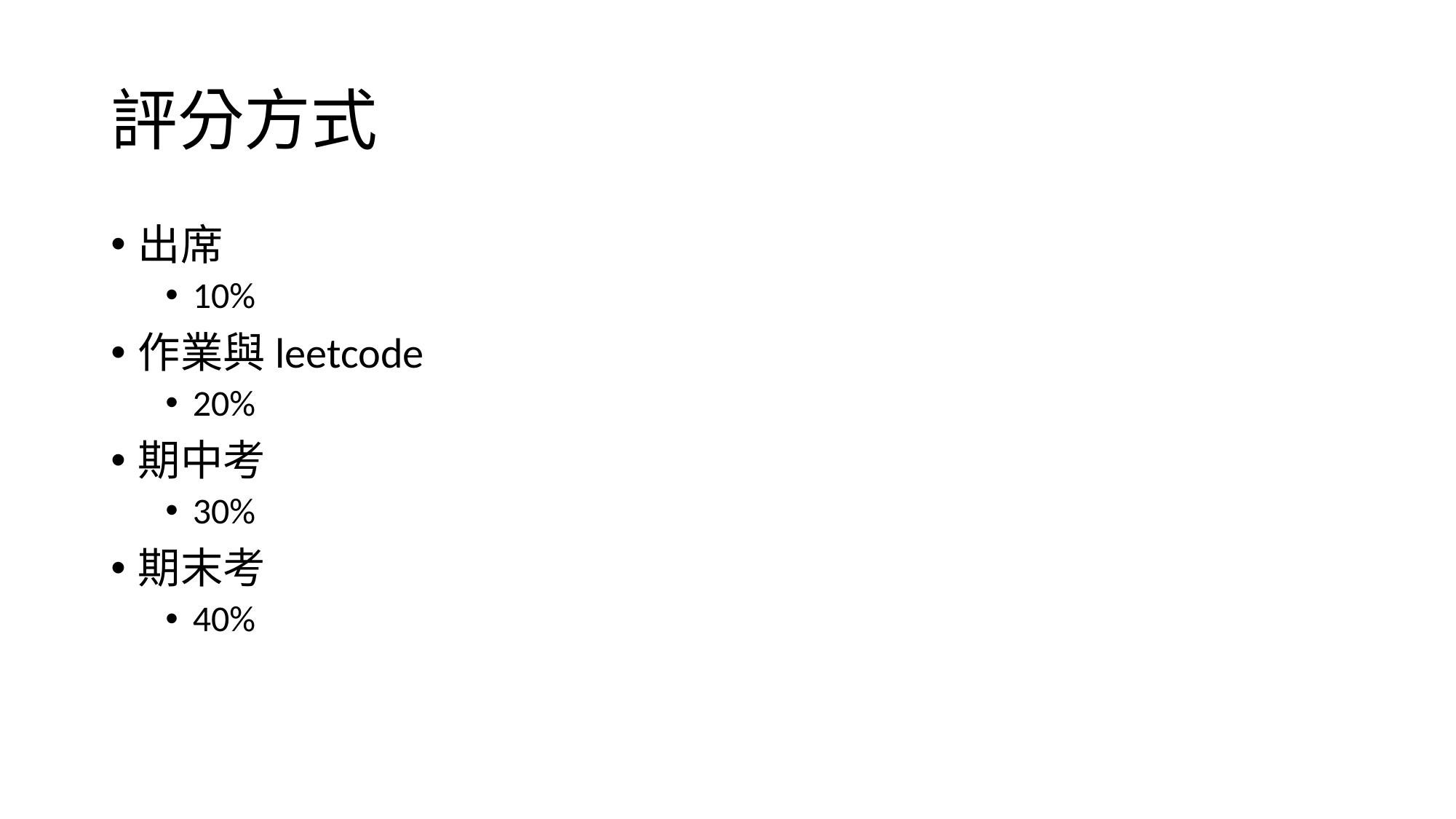

# 評分方式
出席
10%
作業與leetcode
20%
期中考
30%
期末考
40%